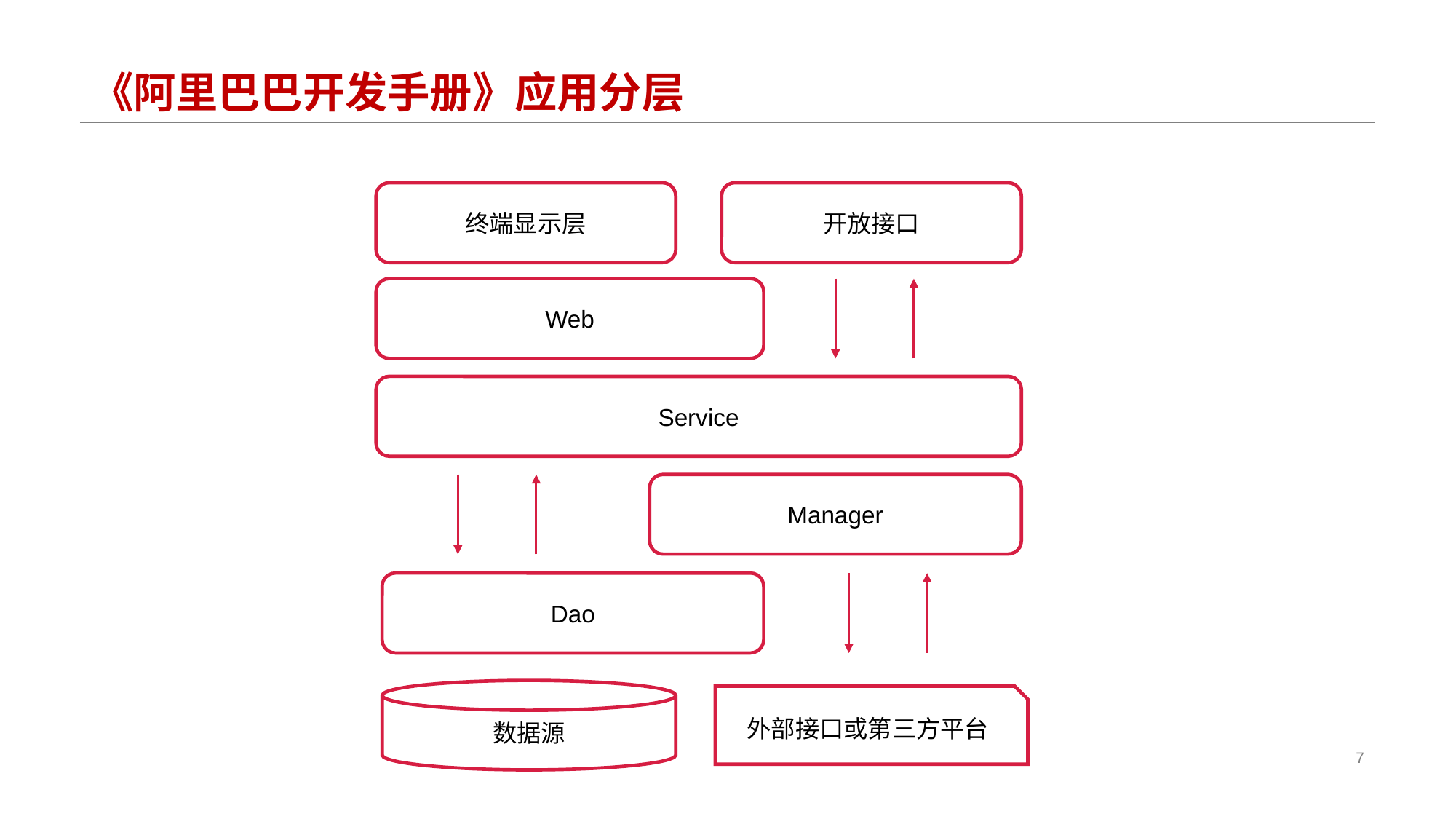

# 《阿里巴巴开发手册》应用分层
终端显示层
开放接口
Web
Service
Manager
Dao
数据源
外部接口或第三方平台
7